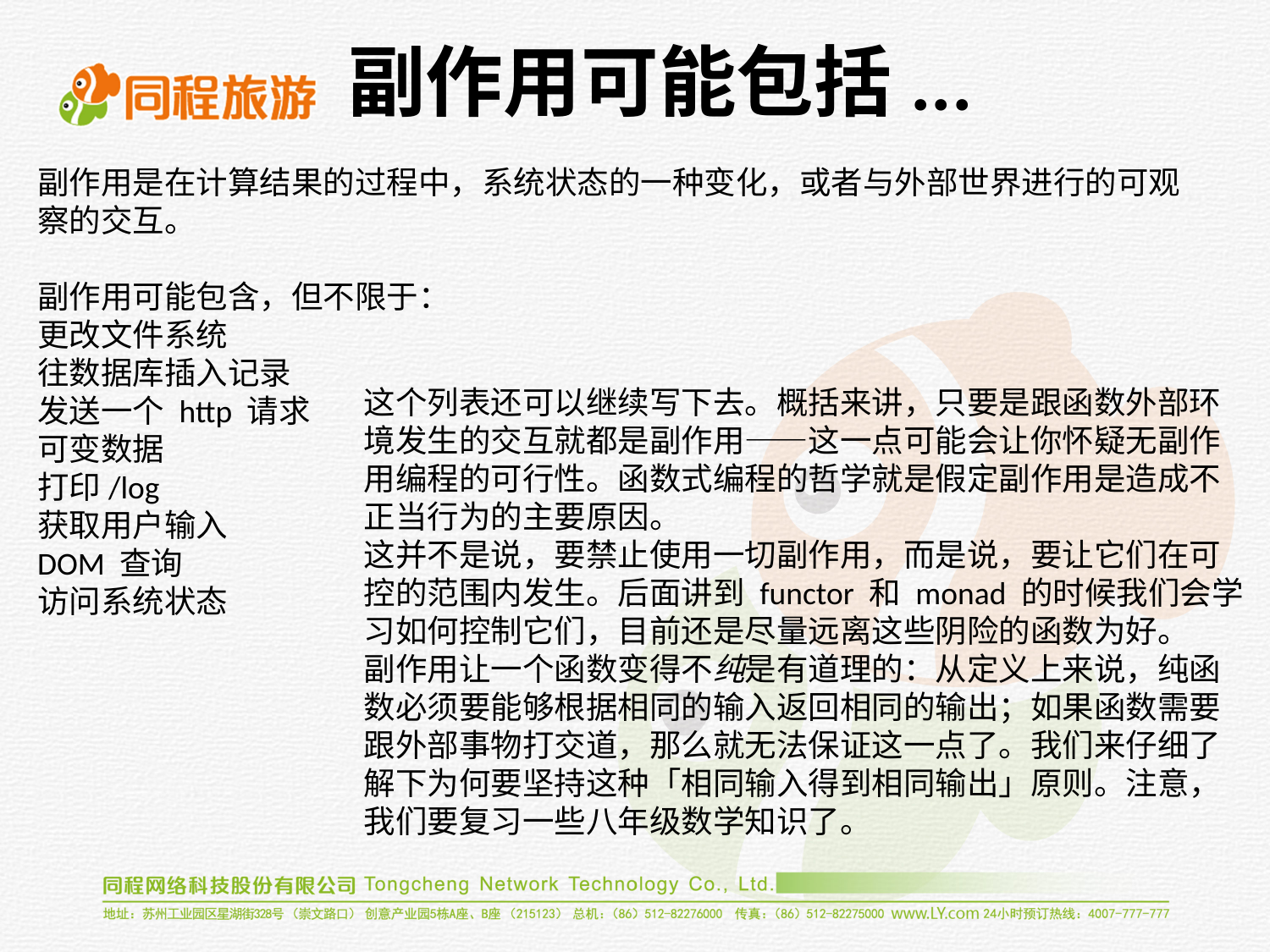

副作用可能包括...
副作用是在计算结果的过程中，系统状态的一种变化，或者与外部世界进行的可观察的交互。

副作用可能包含，但不限于：
更改文件系统
往数据库插入记录
发送一个 http 请求
可变数据
打印/log
获取用户输入
DOM 查询
访问系统状态
这个列表还可以继续写下去。概括来讲，只要是跟函数外部环境发生的交互就都是副作用——这一点可能会让你怀疑无副作用编程的可行性。函数式编程的哲学就是假定副作用是造成不正当行为的主要原因。
这并不是说，要禁止使用一切副作用，而是说，要让它们在可控的范围内发生。后面讲到 functor 和 monad 的时候我们会学习如何控制它们，目前还是尽量远离这些阴险的函数为好。
副作用让一个函数变得不纯是有道理的：从定义上来说，纯函数必须要能够根据相同的输入返回相同的输出；如果函数需要跟外部事物打交道，那么就无法保证这一点了。我们来仔细了解下为何要坚持这种「相同输入得到相同输出」原则。注意，我们要复习一些八年级数学知识了。